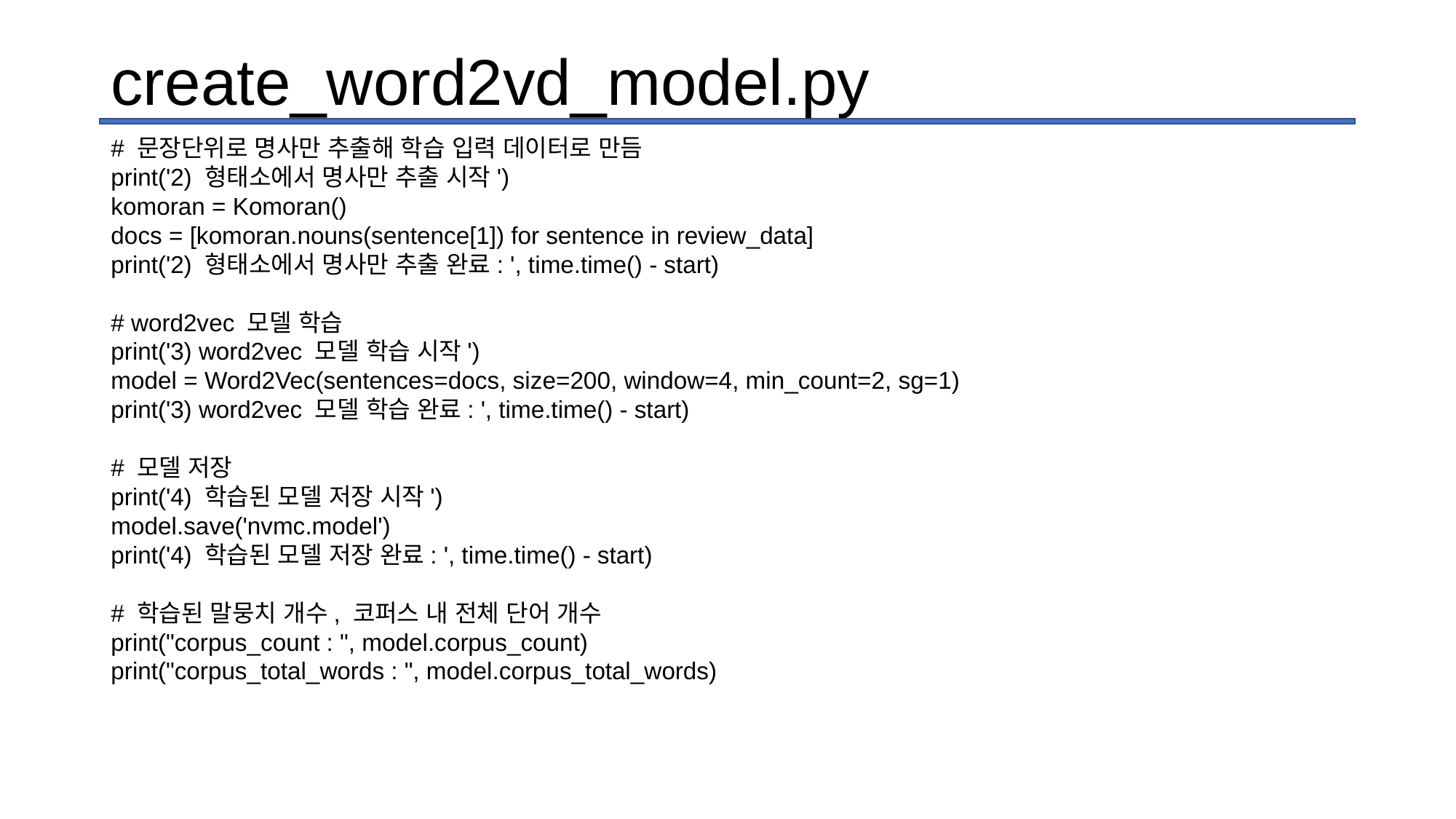

# create_word2vd_model.py
# 문장단위로 명사만 추출해 학습 입력 데이터로 만듬
print('2) 형태소에서 명사만 추출 시작')
komoran = Komoran()
docs = [komoran.nouns(sentence[1]) for sentence in review_data]
print('2) 형태소에서 명사만 추출 완료: ', time.time() - start)

# word2vec 모델 학습
print('3) word2vec 모델 학습 시작')
model = Word2Vec(sentences=docs, size=200, window=4, min_count=2, sg=1)
print('3) word2vec 모델 학습 완료: ', time.time() - start)

# 모델 저장
print('4) 학습된 모델 저장 시작')
model.save('nvmc.model')
print('4) 학습된 모델 저장 완료: ', time.time() - start)

# 학습된 말뭉치 개수, 코퍼스 내 전체 단어 개수
print("corpus_count : ", model.corpus_count)
print("corpus_total_words : ", model.corpus_total_words)